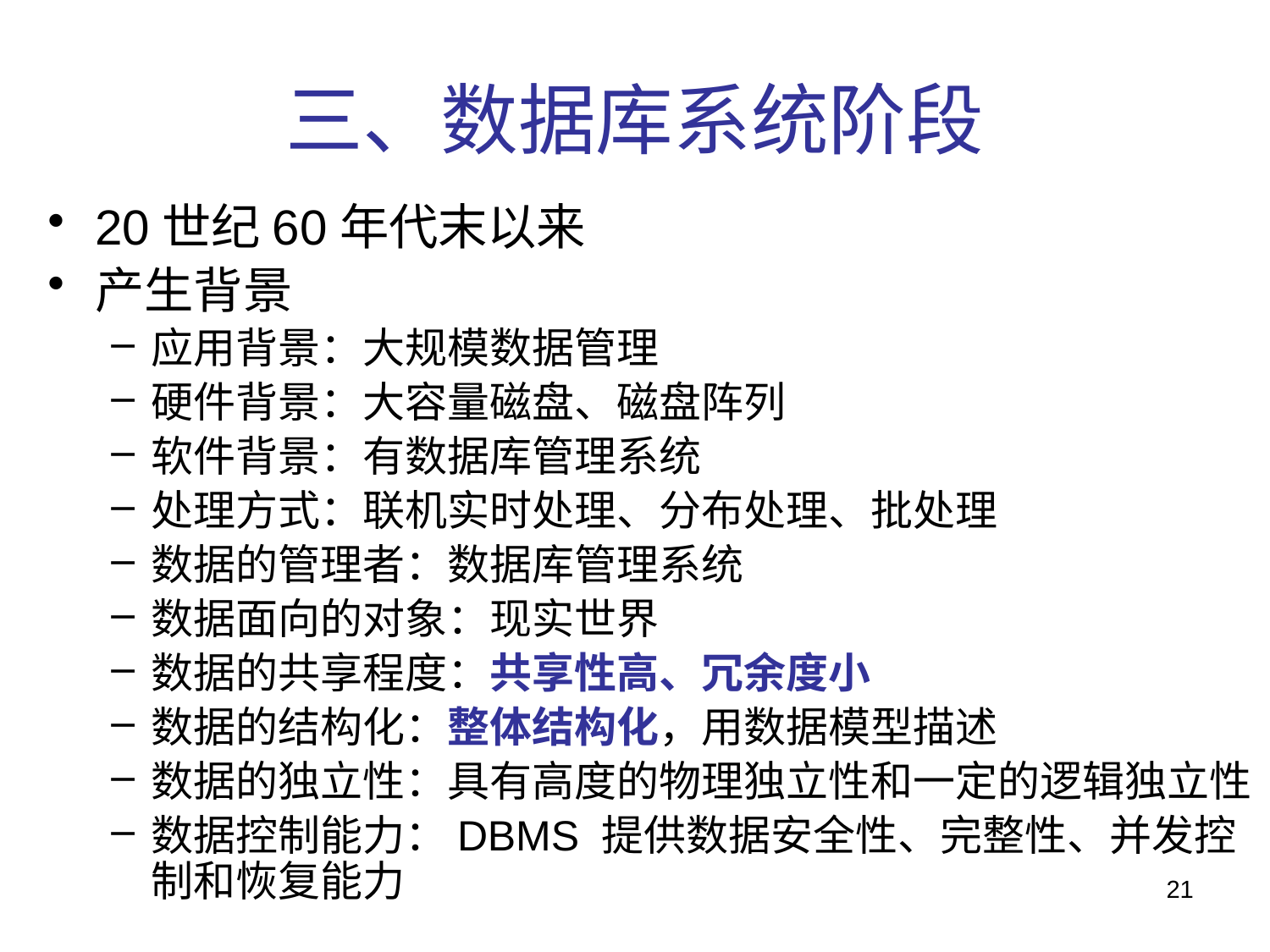

# 三、数据库系统阶段
20世纪60年代末以来
产生背景
应用背景：大规模数据管理
硬件背景：大容量磁盘、磁盘阵列
软件背景：有数据库管理系统
处理方式：联机实时处理、分布处理、批处理
数据的管理者：数据库管理系统
数据面向的对象：现实世界
数据的共享程度：共享性高、冗余度小
数据的结构化：整体结构化，用数据模型描述
数据的独立性：具有高度的物理独立性和一定的逻辑独立性
数据控制能力：DBMS 提供数据安全性、完整性、并发控制和恢复能力
21